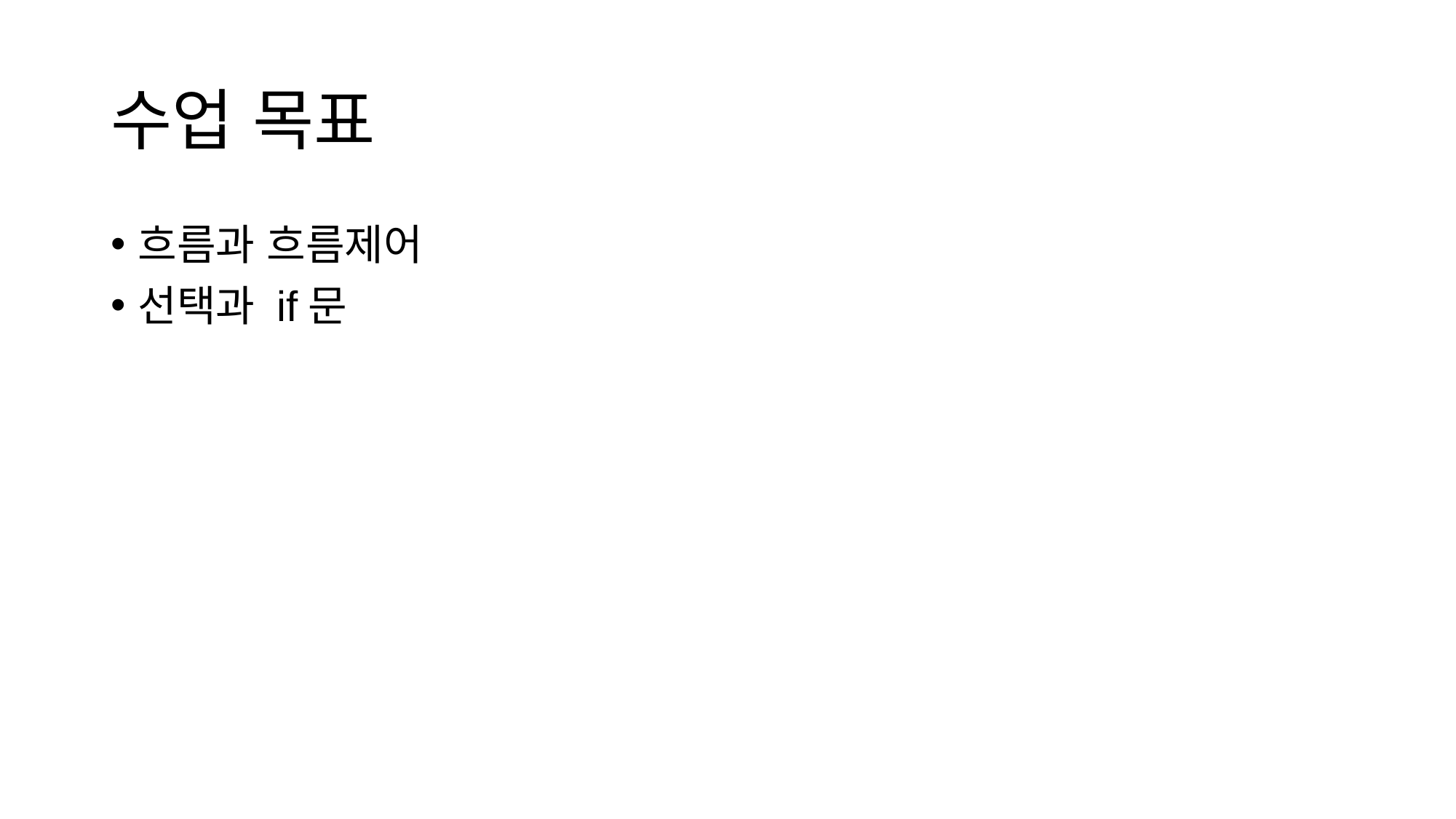

# 수업 목표
흐름과 흐름제어
선택과 if문